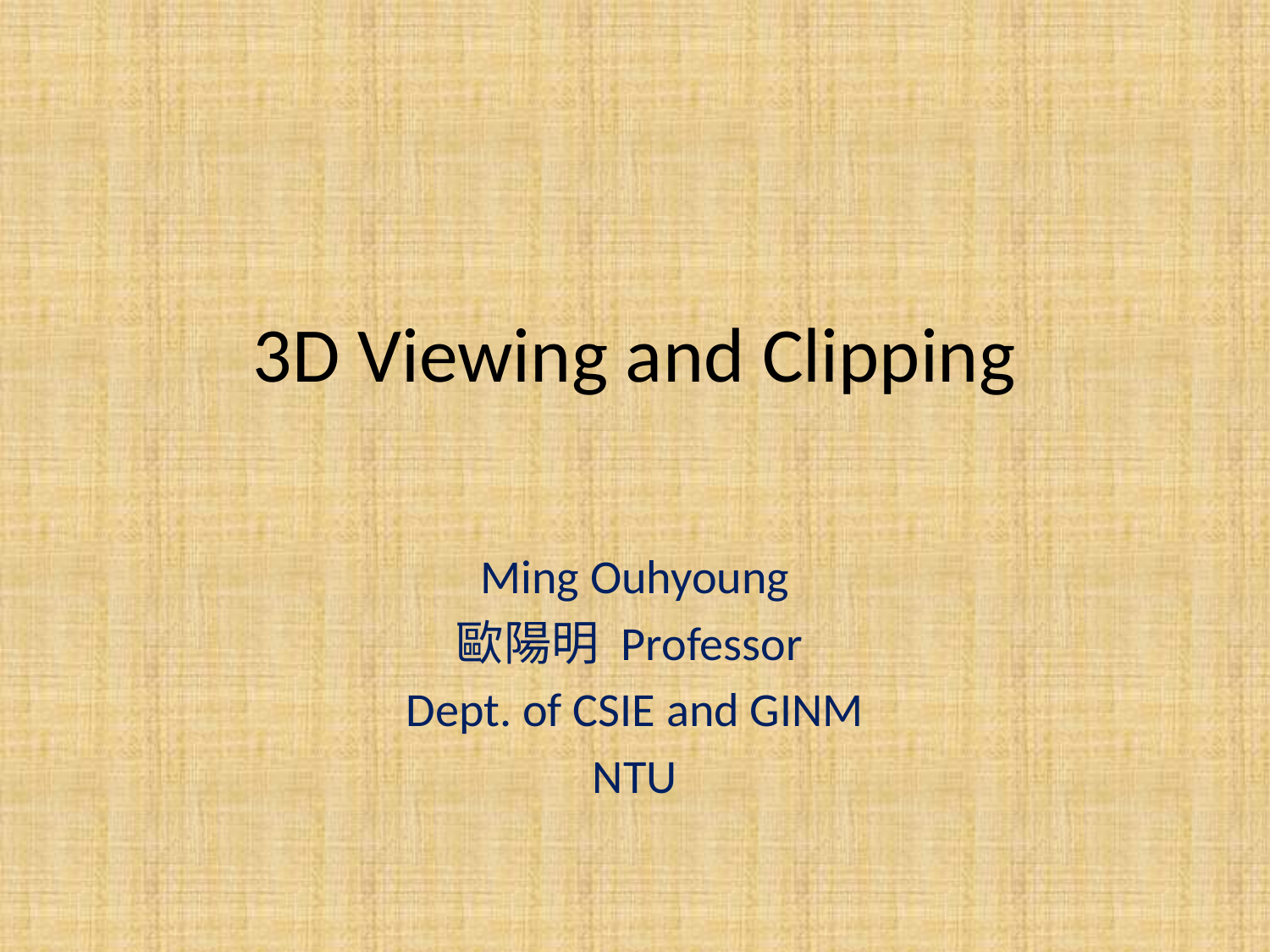

# 3D Viewing and Clipping
Ming Ouhyoung
歐陽明 Professor
Dept. of CSIE and GINM
NTU